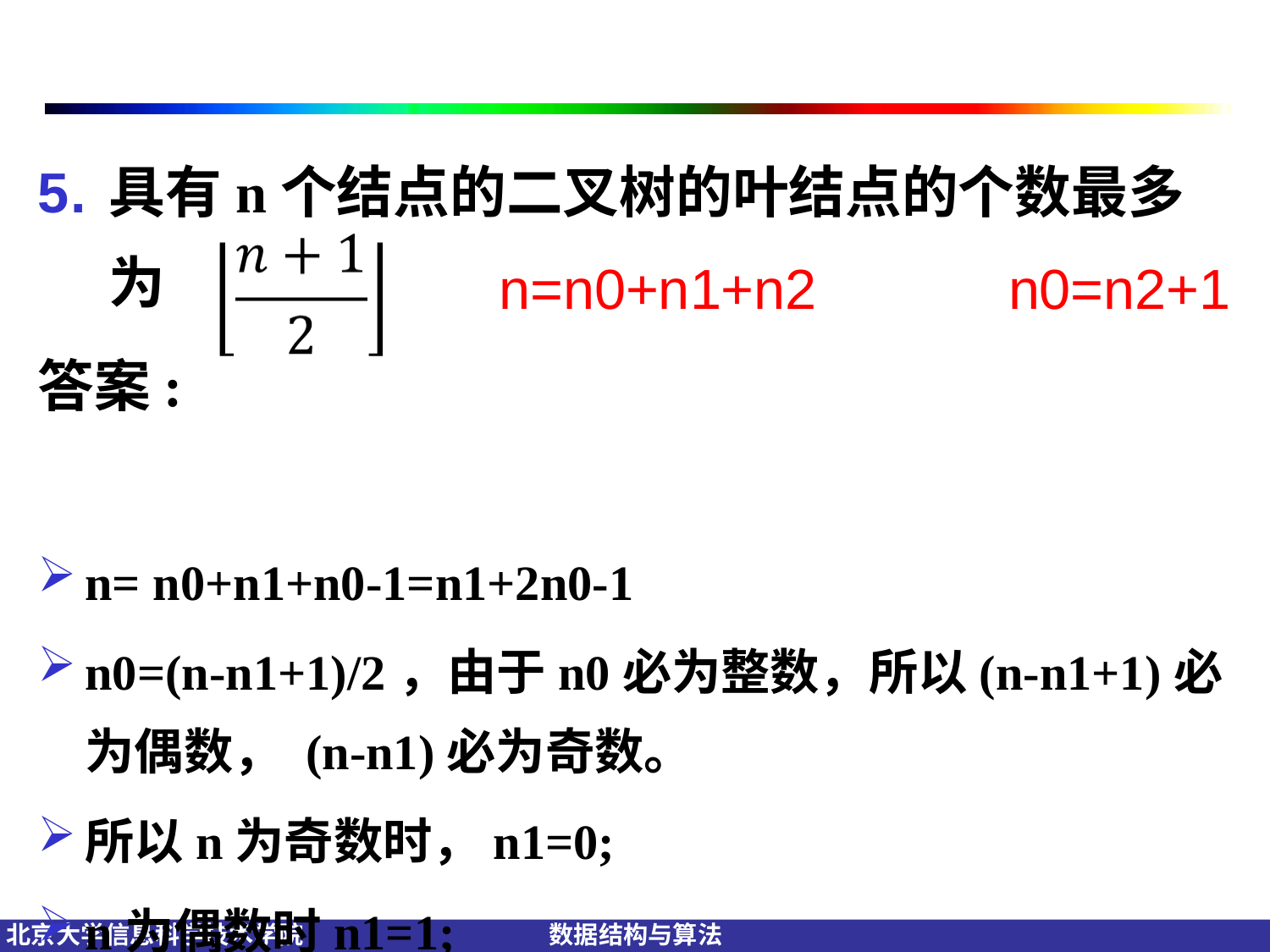

#
具有n个结点的二叉树的叶结点的个数最多为
答案:

n= n0+n1+n0-1=n1+2n0-1
n0=(n-n1+1)/2，由于n0必为整数，所以(n-n1+1)必为偶数， (n-n1)必为奇数。
所以n为奇数时，n1=0;
n为偶数时n1=1;

n=n0+n1+n2
n0=n2+1